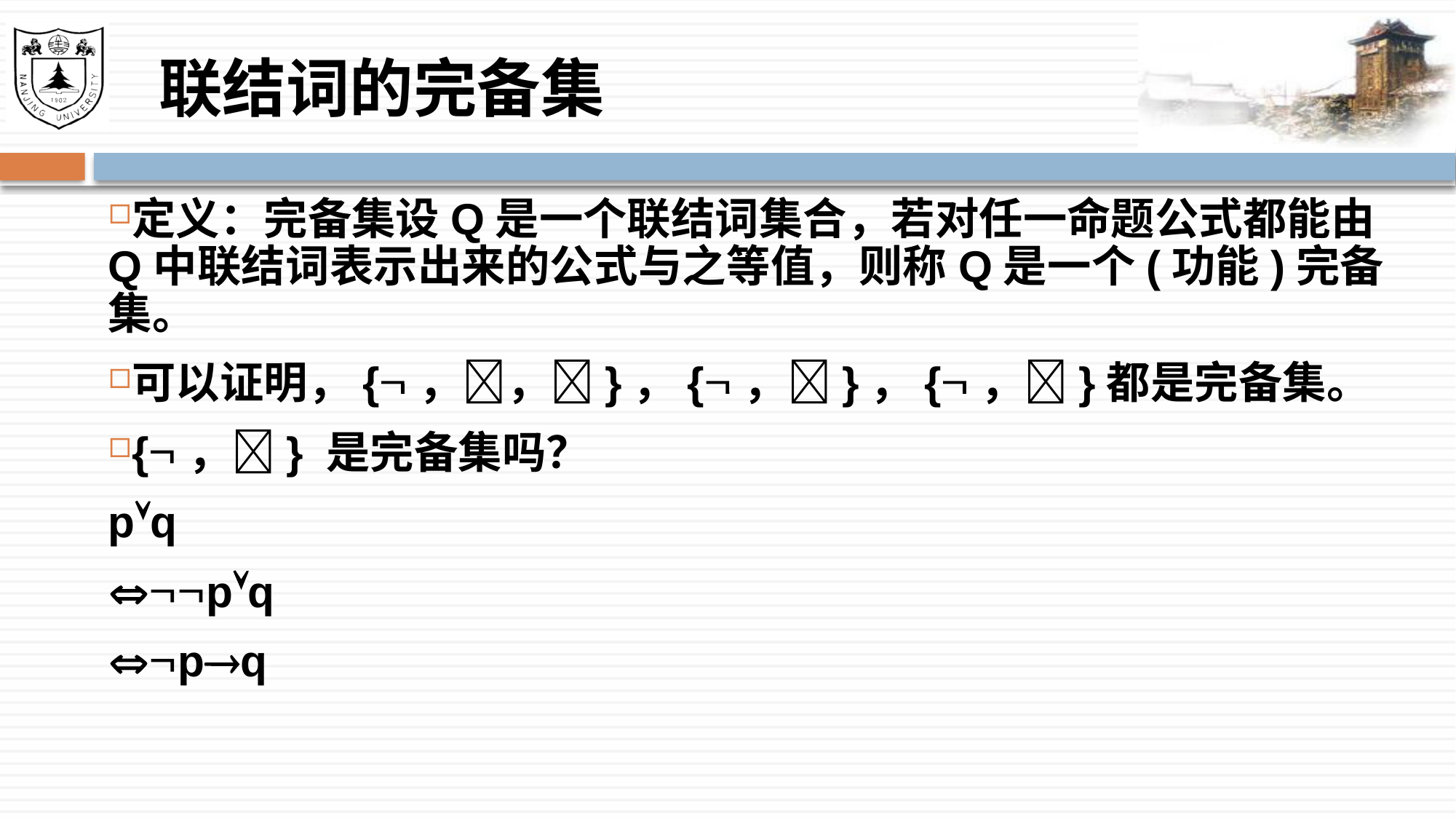

# 联结词的完备集
定义：完备集设Q是一个联结词集合，若对任一命题公式都能由Q中联结词表示出来的公式与之等值，则称Q是一个(功能)完备集。
可以证明，{¬，∧，∨}，{¬，∧}，{¬，∨}都是完备集。
{¬，→} 是完备集吗？
p∨q
⇔¬¬p∨q
⇔¬p→q